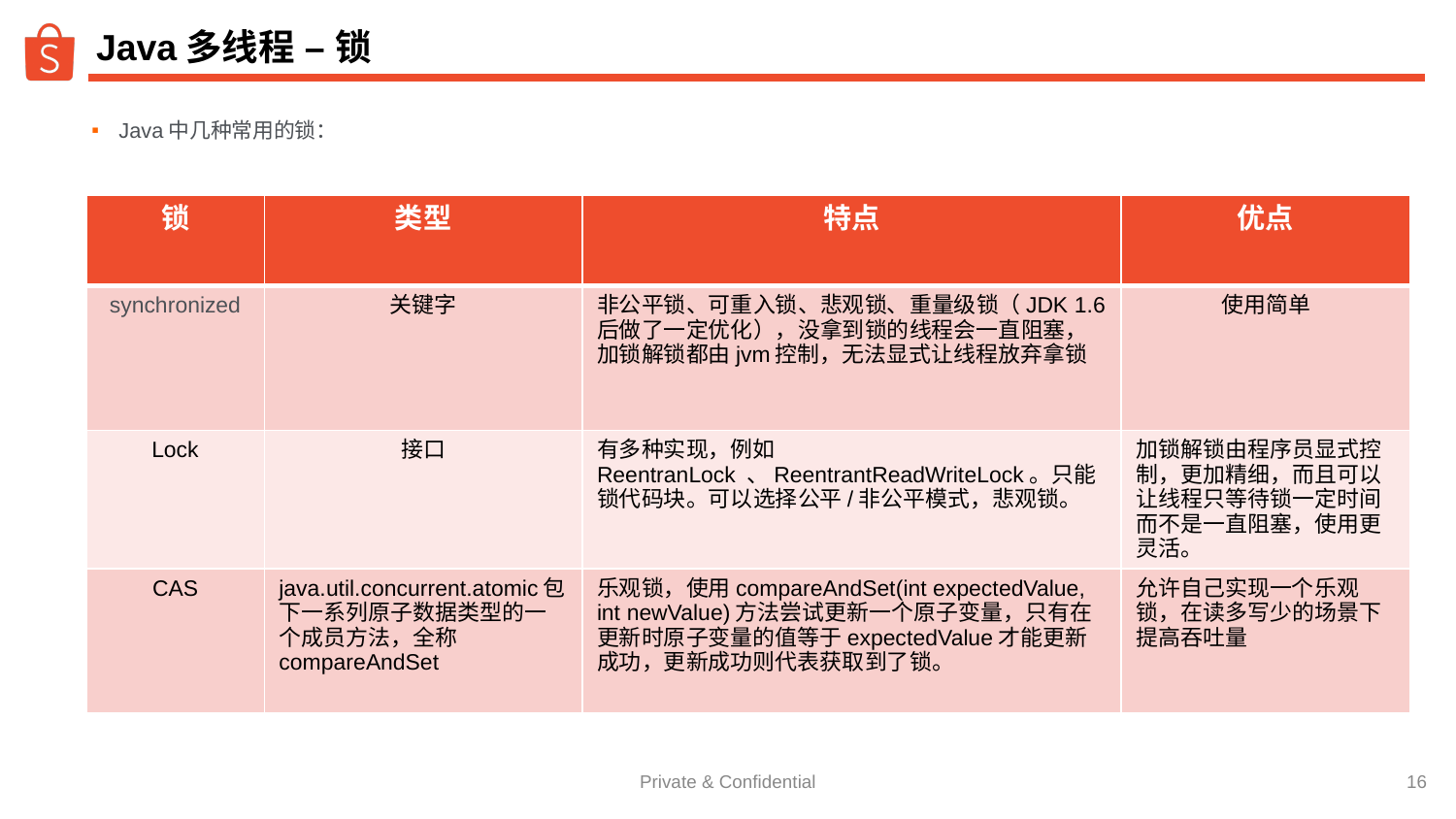

# Java多线程 – 锁
Java中几种常用的锁：
| 锁 | 类型 | 特点 | 优点 |
| --- | --- | --- | --- |
| synchronized | 关键字 | 非公平锁、可重入锁、悲观锁、重量级锁（JDK 1.6后做了一定优化），没拿到锁的线程会一直阻塞，加锁解锁都由jvm控制，无法显式让线程放弃拿锁 | 使用简单 |
| Lock | 接口 | 有多种实现，例如ReentranLock 、ReentrantReadWriteLock。只能锁代码块。可以选择公平/非公平模式，悲观锁。 | 加锁解锁由程序员显式控制，更加精细，而且可以让线程只等待锁一定时间而不是一直阻塞，使用更灵活。 |
| CAS | java.util.concurrent.atomic包下一系列原子数据类型的一个成员方法，全称compareAndSet | 乐观锁，使用compareAndSet(int expectedValue, int newValue)方法尝试更新一个原子变量，只有在更新时原子变量的值等于expectedValue才能更新成功，更新成功则代表获取到了锁。 | 允许自己实现一个乐观锁，在读多写少的场景下提高吞吐量 |
16